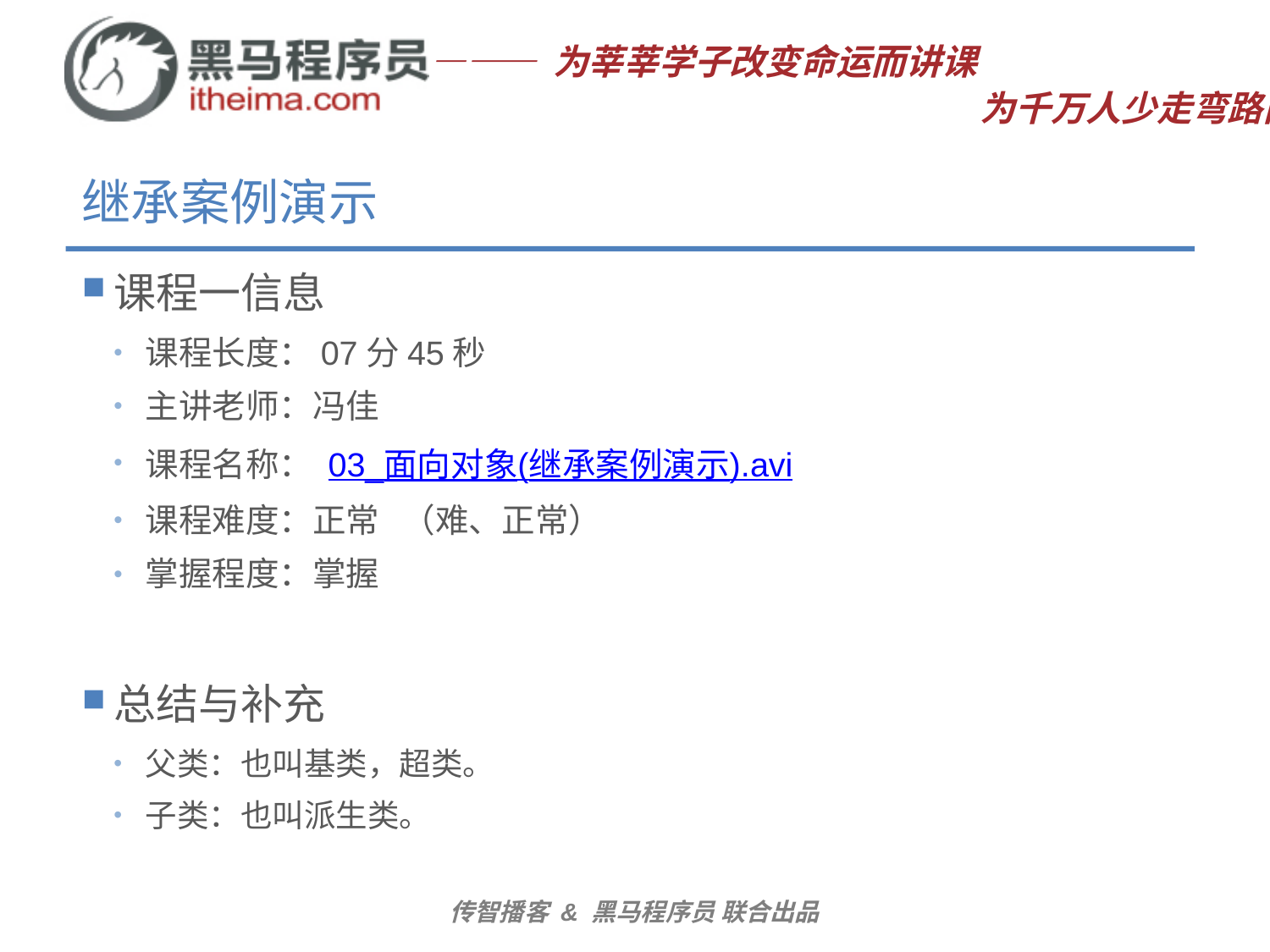

# 继承案例演示
课程一信息
课程长度：07分45秒
主讲老师：冯佳
课程名称： 03_面向对象(继承案例演示).avi
课程难度：正常   （难、正常）
掌握程度：掌握

总结与补充
父类：也叫基类，超类。
子类：也叫派生类。